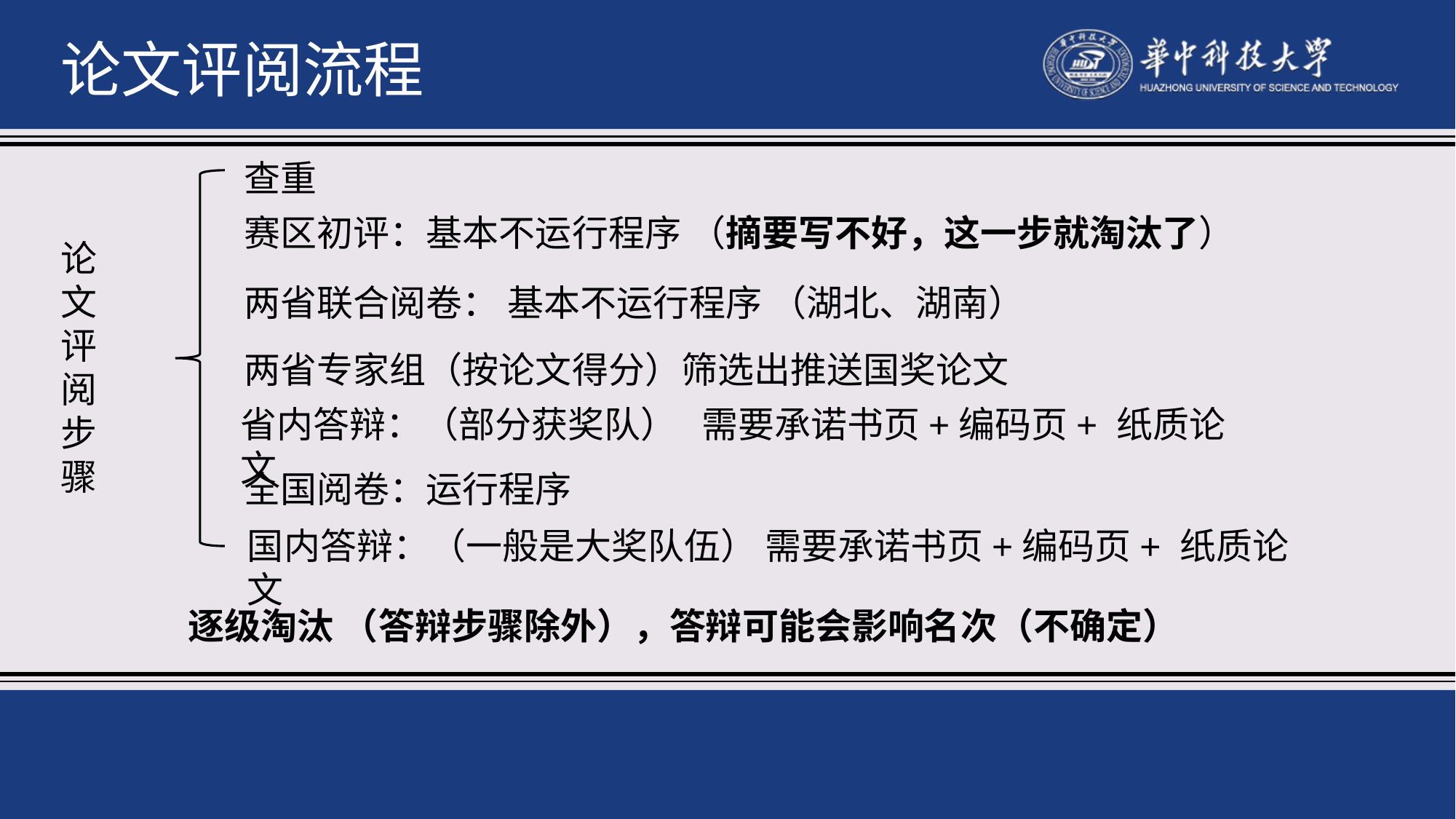

论文评阅流程
查重

赛区初评：基本不运行程序 （摘要写不好，这一步就淘汰了）
论文评阅步骤
两省联合阅卷： 基本不运行程序 （湖北、湖南）
两省专家组（按论文得分）筛选出推送国奖论文
省内答辩：（部分获奖队）   需要承诺书页+编码页+ 纸质论文
全国阅卷：运行程序
国内答辩：（一般是大奖队伍） 需要承诺书页+编码页+ 纸质论文
逐级淘汰 （答辩步骤除外），答辩可能会影响名次（不确定）